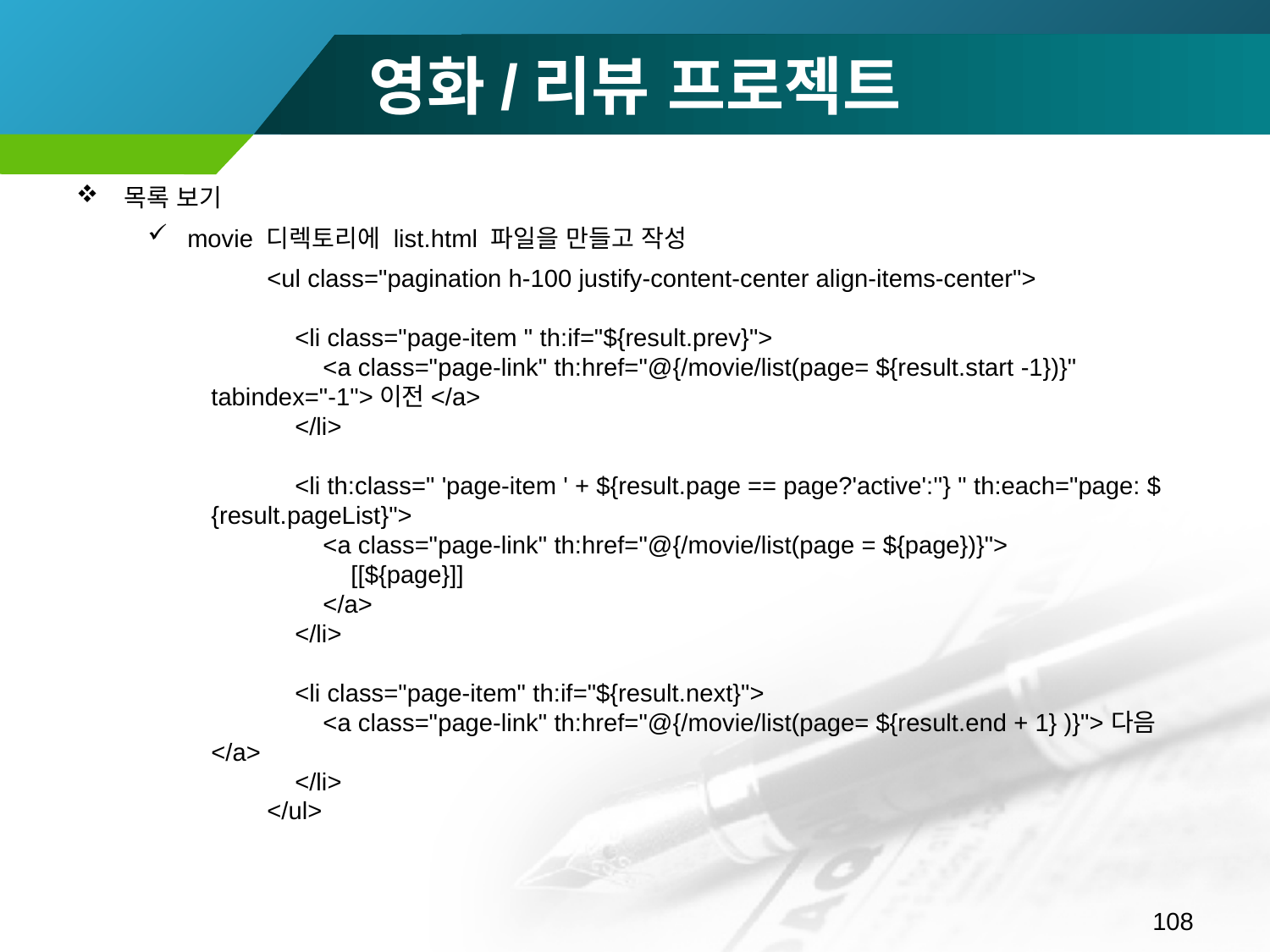

# 영화/리뷰 프로젝트
목록 보기
movie 디렉토리에 list.html 파일을 만들고 작성
        <ul class="pagination h-100 justify-content-center align-items-center">

            <li class="page-item " th:if="${result.prev}">
                <a class="page-link" th:href="@{/movie/list(page= ${result.start -1})}" tabindex="-1">이전</a>
            </li>

            <li th:class=" 'page-item ' + ${result.page == page?'active':''} " th:each="page: ${result.pageList}">
                <a class="page-link" th:href="@{/movie/list(page = ${page})}">
                    [[${page}]]
                </a>
            </li>

            <li class="page-item" th:if="${result.next}">
                <a class="page-link" th:href="@{/movie/list(page= ${result.end + 1} )}">다음</a>
            </li>
        </ul>

108